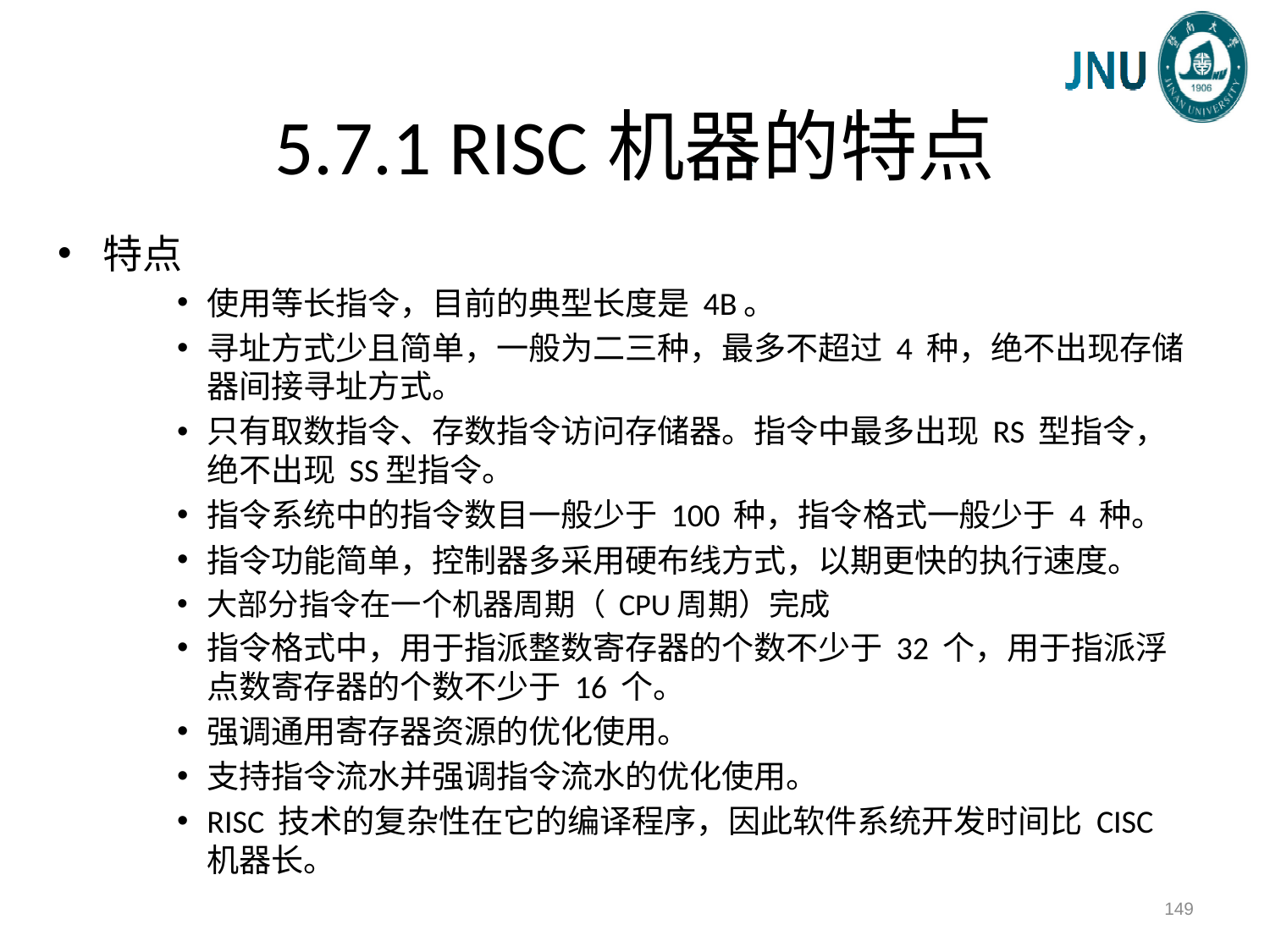

# 5.7.1 RISC机器的特点
特点
使用等长指令，目前的典型长度是 4B。
寻址方式少且简单，一般为二三种，最多不超过 4 种，绝不出现存储器间接寻址方式。
只有取数指令、存数指令访问存储器。指令中最多出现 RS 型指令，绝不出现 SS型指令。
指令系统中的指令数目一般少于 100 种，指令格式一般少于 4 种。
指令功能简单，控制器多采用硬布线方式，以期更快的执行速度。
大部分指令在一个机器周期（ CPU周期）完成
指令格式中，用于指派整数寄存器的个数不少于 32 个，用于指派浮点数寄存器的个数不少于 16 个。
强调通用寄存器资源的优化使用。
支持指令流水并强调指令流水的优化使用。
RISC 技术的复杂性在它的编译程序，因此软件系统开发时间比 CISC 机器长。
149